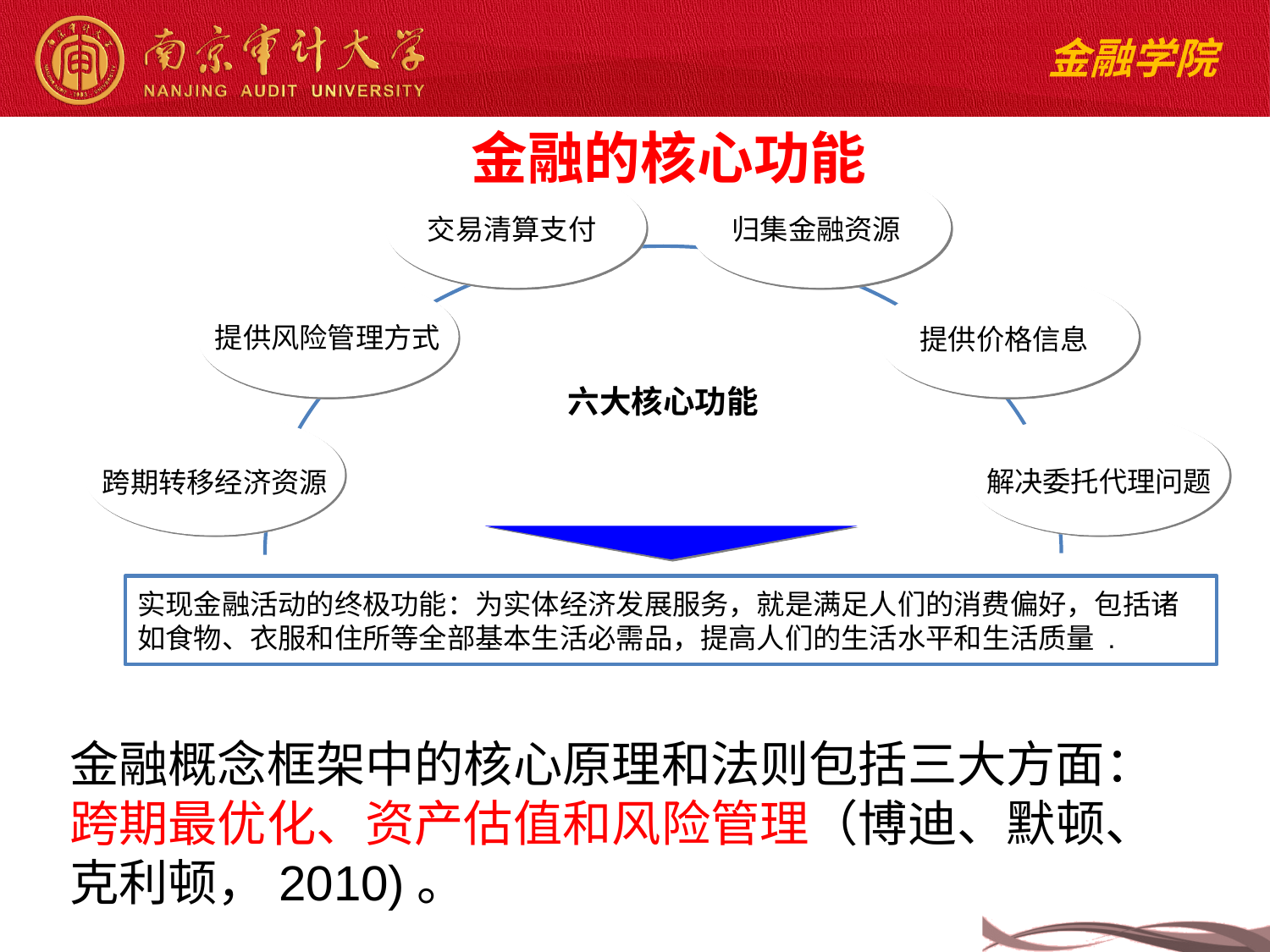

金融的核心功能

交易清算支付
归集金融资源
六大核心功能

提供价格信息
提供风险管理方式

跨期转移经济资源
解决委托代理问题

实现金融活动的终极功能：为实体经济发展服务，就是满足人们的消费偏好，包括诸如食物、衣服和住所等全部基本生活必需品，提高人们的生活水平和生活质量 .
金融概念框架中的核心原理和法则包括三大方面：跨期最优化、资产估值和风险管理（博迪、默顿、克利顿，2010)。